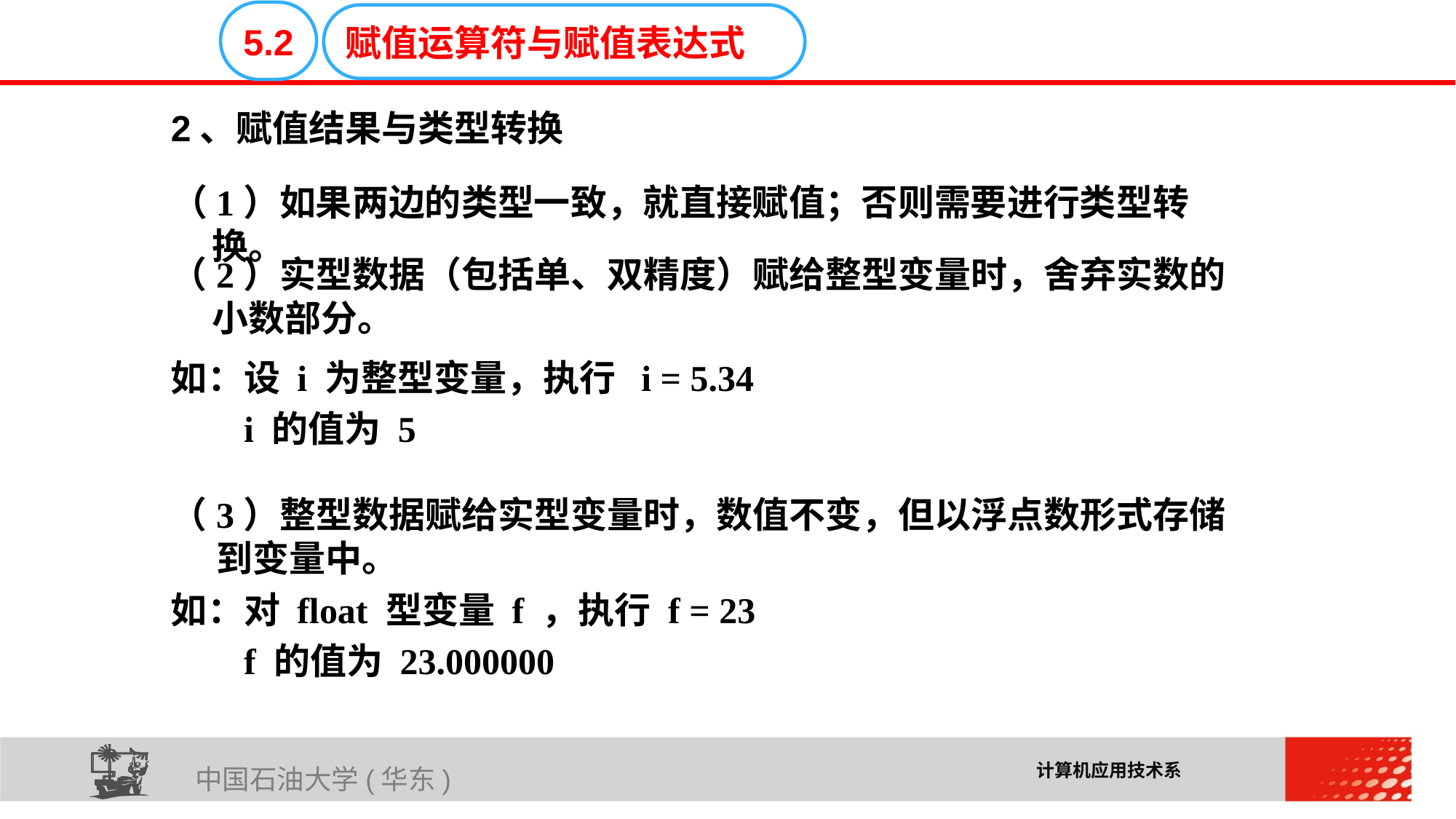

E6636B02012BD195C019CE06C16E30F4C33D02E32711A616D0819A1A3DEC08F98FFCE503BC41BA966B45D6F0472B73A72FC0F2BE2AA537FE6A04217657FCC2FDBF2DB6715F2B3FB871C24A61410
5.2
赋值运算符与赋值表达式
2、赋值结果与类型转换
（1）如果两边的类型一致，就直接赋值；否则需要进行类型转换。
（2）实型数据（包括单、双精度）赋给整型变量时，舍弃实数的小数部分。
如：设 i 为整型变量，执行  i = 5.34
        i 的值为 5
（3）整型数据赋给实型变量时，数值不变，但以浮点数形式存储到变量中。
如：对 float 型变量 f ，执行 f = 23
        f 的值为 23.000000
39